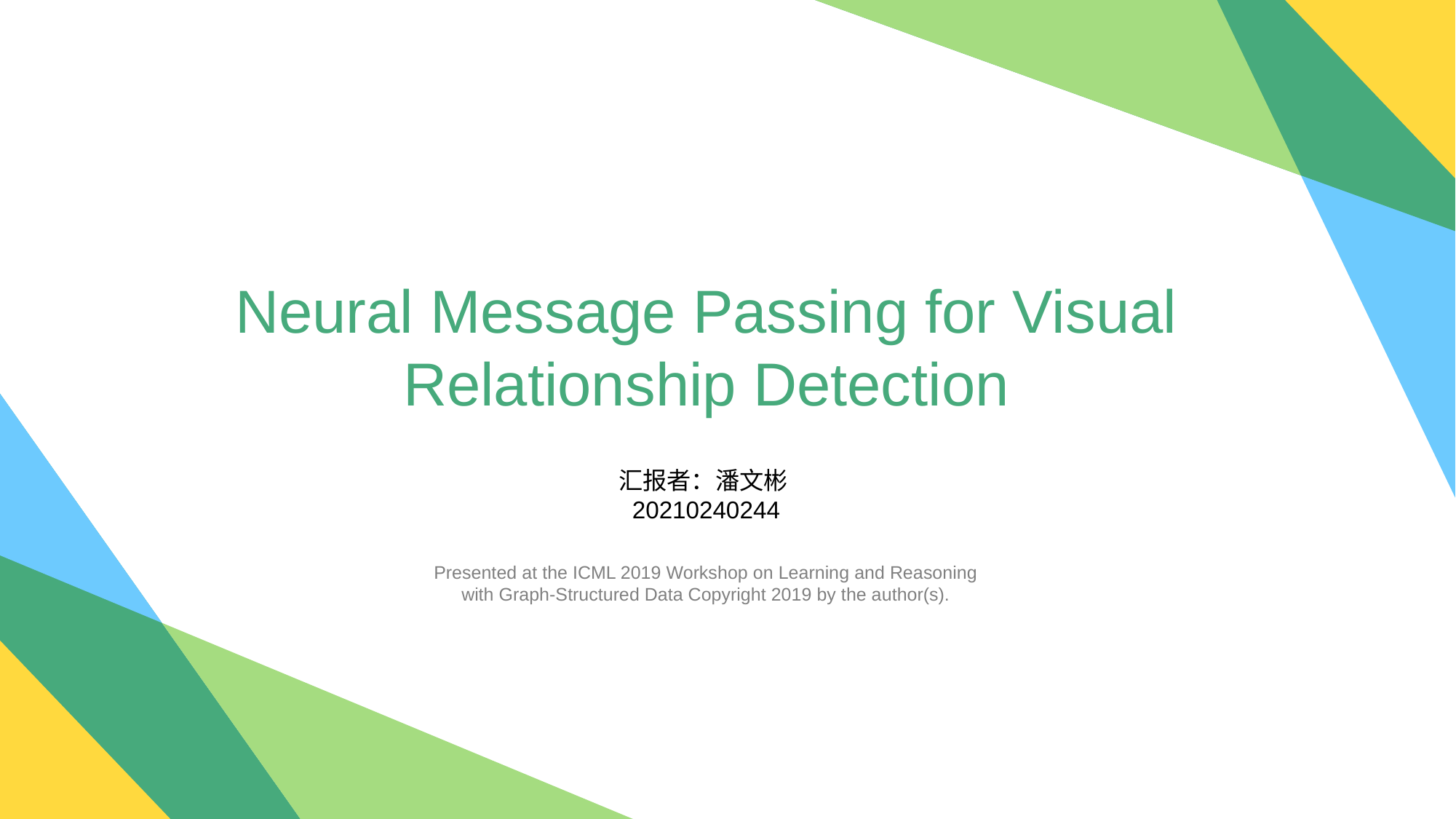

Neural Message Passing for Visual Relationship Detection

汇报者：潘文彬
20210240244
Presented at the ICML 2019 Workshop on Learning and Reasoning
with Graph-Structured Data Copyright 2019 by the author(s).